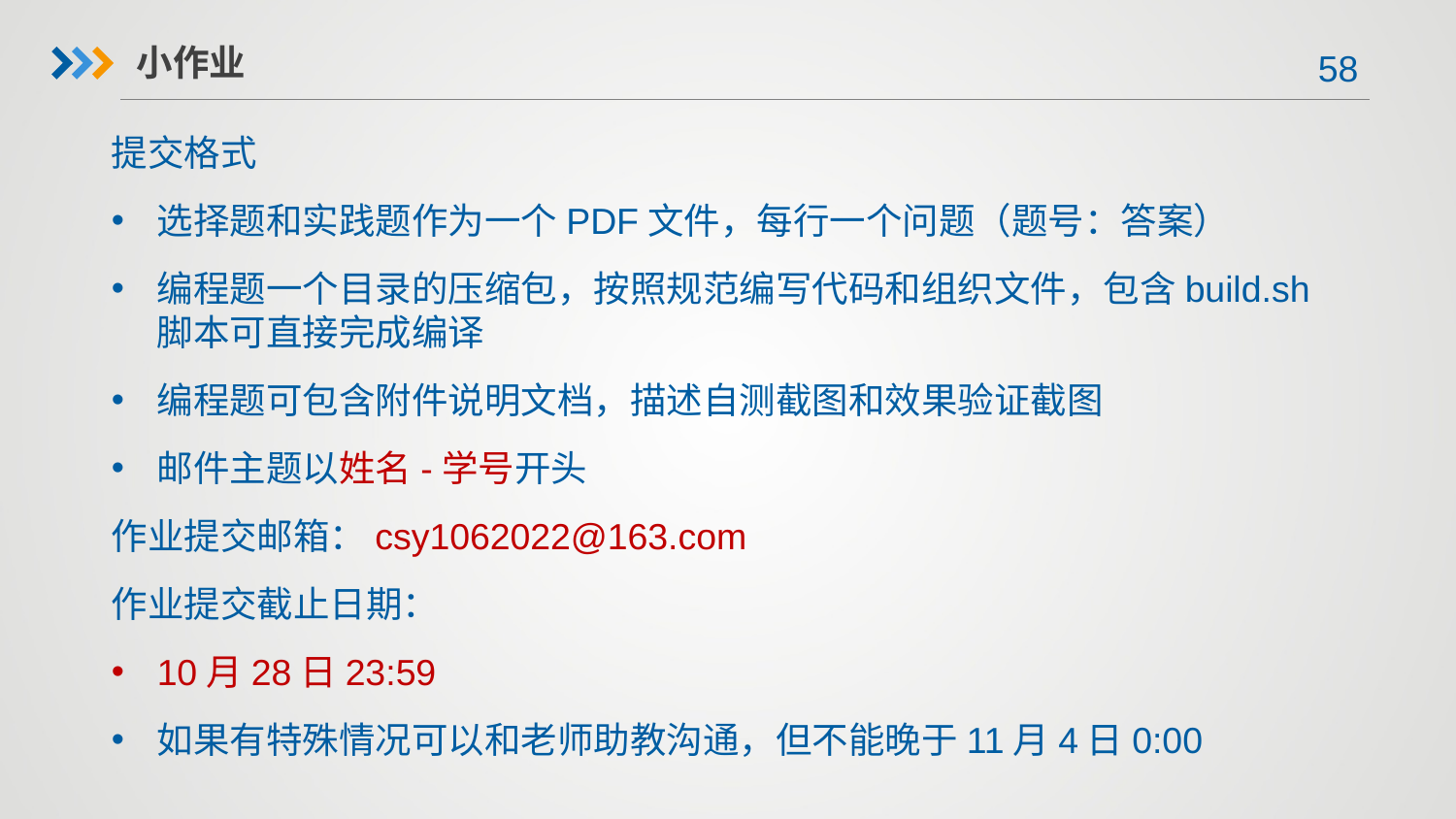

小作业
提交格式
选择题和实践题作为一个PDF文件，每行一个问题（题号：答案）
编程题一个目录的压缩包，按照规范编写代码和组织文件，包含build.sh脚本可直接完成编译
编程题可包含附件说明文档，描述自测截图和效果验证截图
邮件主题以姓名-学号开头
作业提交邮箱：csy1062022@163.com
作业提交截止日期：
10月28日23:59
如果有特殊情况可以和老师助教沟通，但不能晚于11月4日0:00